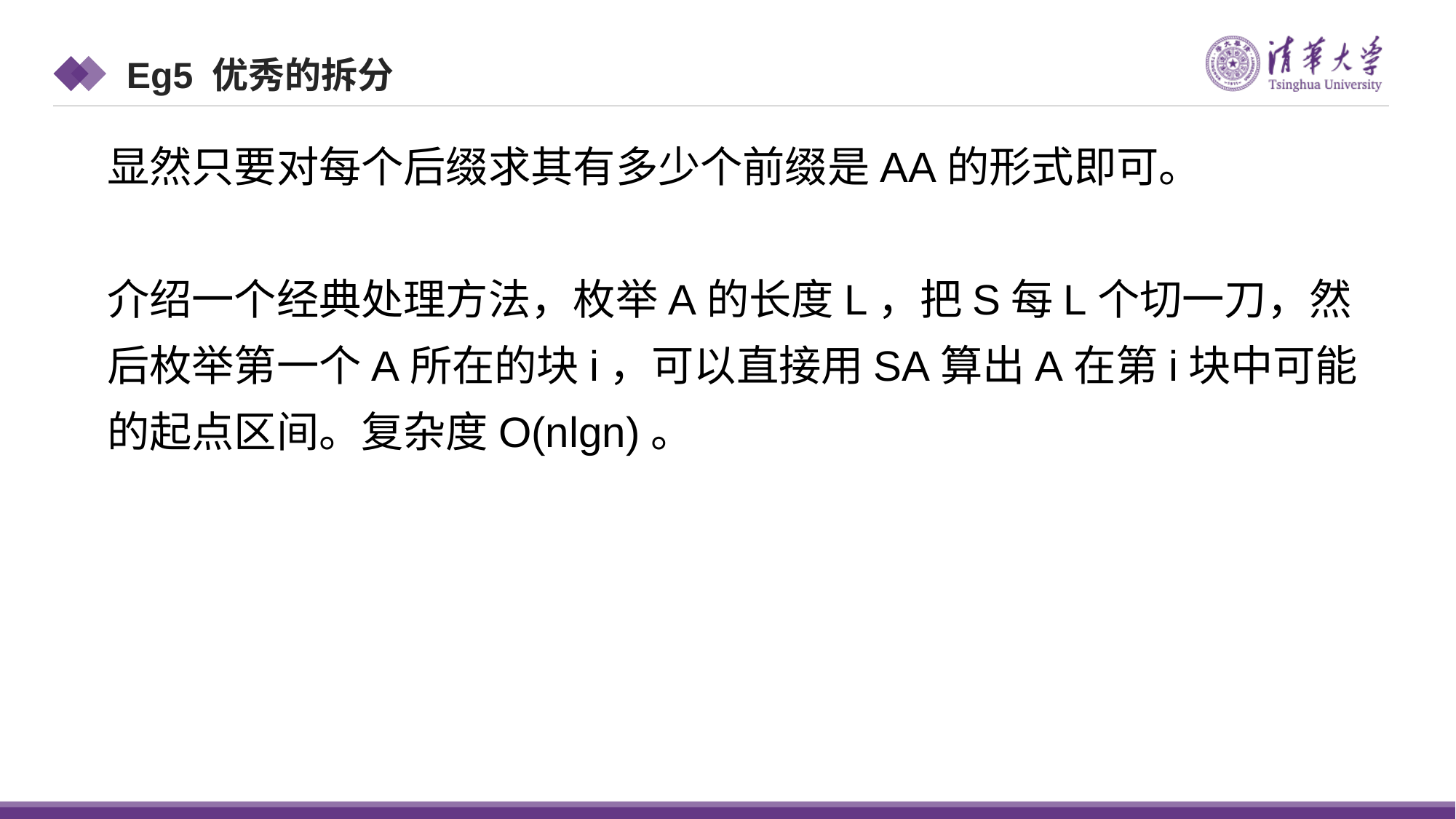

Eg5 优秀的拆分
显然只要对每个后缀求其有多少个前缀是AA的形式即可。

介绍一个经典处理方法，枚举A的长度L，把S每L个切一刀，然后枚举第一个A所在的块i，可以直接用SA算出A在第i块中可能的起点区间。复杂度O(nlgn)。